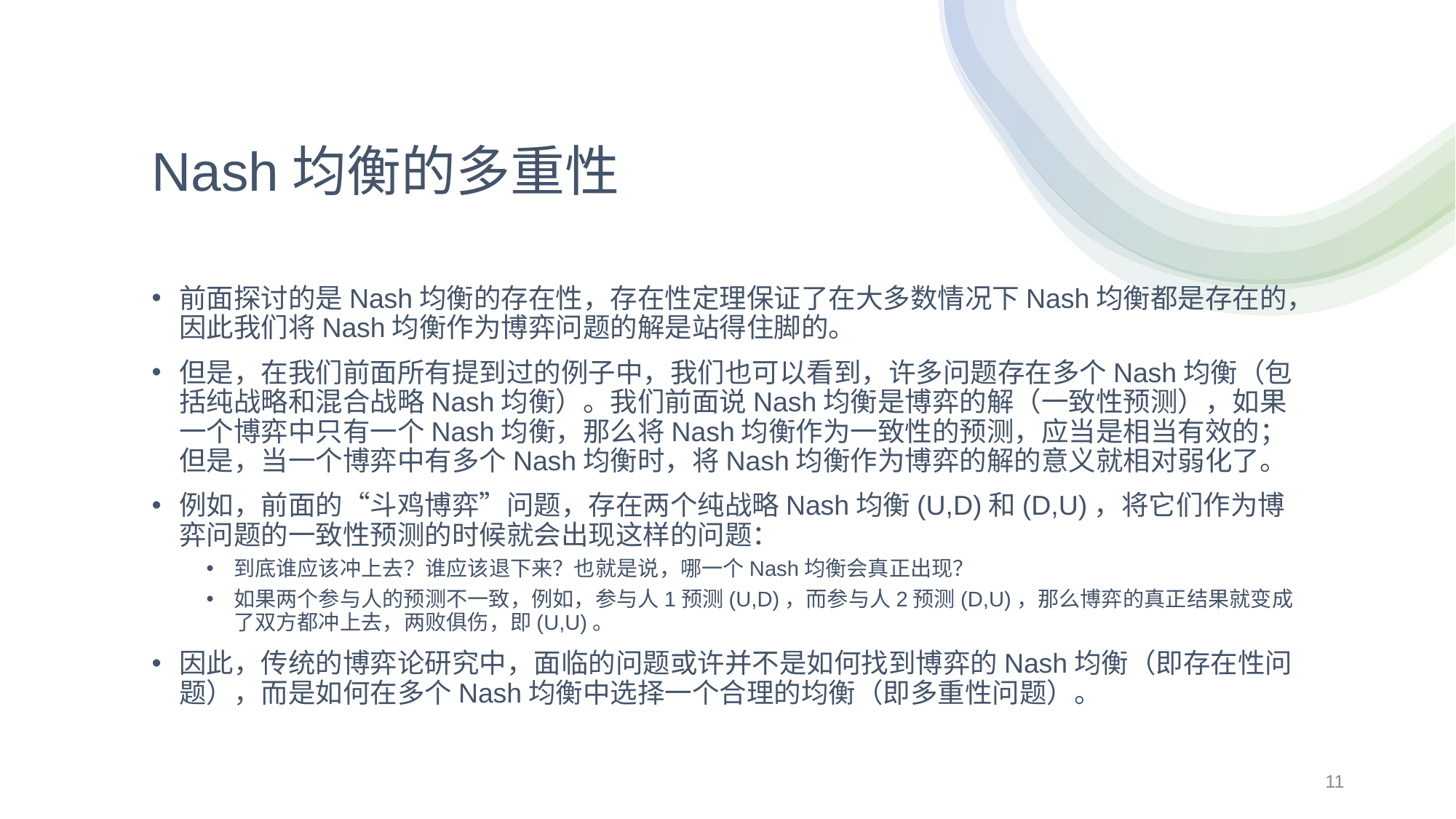

# Nash均衡的多重性
前面探讨的是Nash均衡的存在性，存在性定理保证了在大多数情况下Nash均衡都是存在的，因此我们将Nash均衡作为博弈问题的解是站得住脚的。
但是，在我们前面所有提到过的例子中，我们也可以看到，许多问题存在多个Nash均衡（包括纯战略和混合战略Nash均衡）。我们前面说Nash均衡是博弈的解（一致性预测），如果一个博弈中只有一个Nash均衡，那么将Nash均衡作为一致性的预测，应当是相当有效的；但是，当一个博弈中有多个Nash均衡时，将Nash均衡作为博弈的解的意义就相对弱化了。
例如，前面的“斗鸡博弈”问题，存在两个纯战略Nash均衡(U,D)和(D,U)，将它们作为博弈问题的一致性预测的时候就会出现这样的问题：
到底谁应该冲上去？谁应该退下来？也就是说，哪一个Nash均衡会真正出现？
如果两个参与人的预测不一致，例如，参与人1预测(U,D)，而参与人2预测(D,U)，那么博弈的真正结果就变成了双方都冲上去，两败俱伤，即(U,U)。
因此，传统的博弈论研究中，面临的问题或许并不是如何找到博弈的Nash均衡（即存在性问题），而是如何在多个Nash均衡中选择一个合理的均衡（即多重性问题）。
11